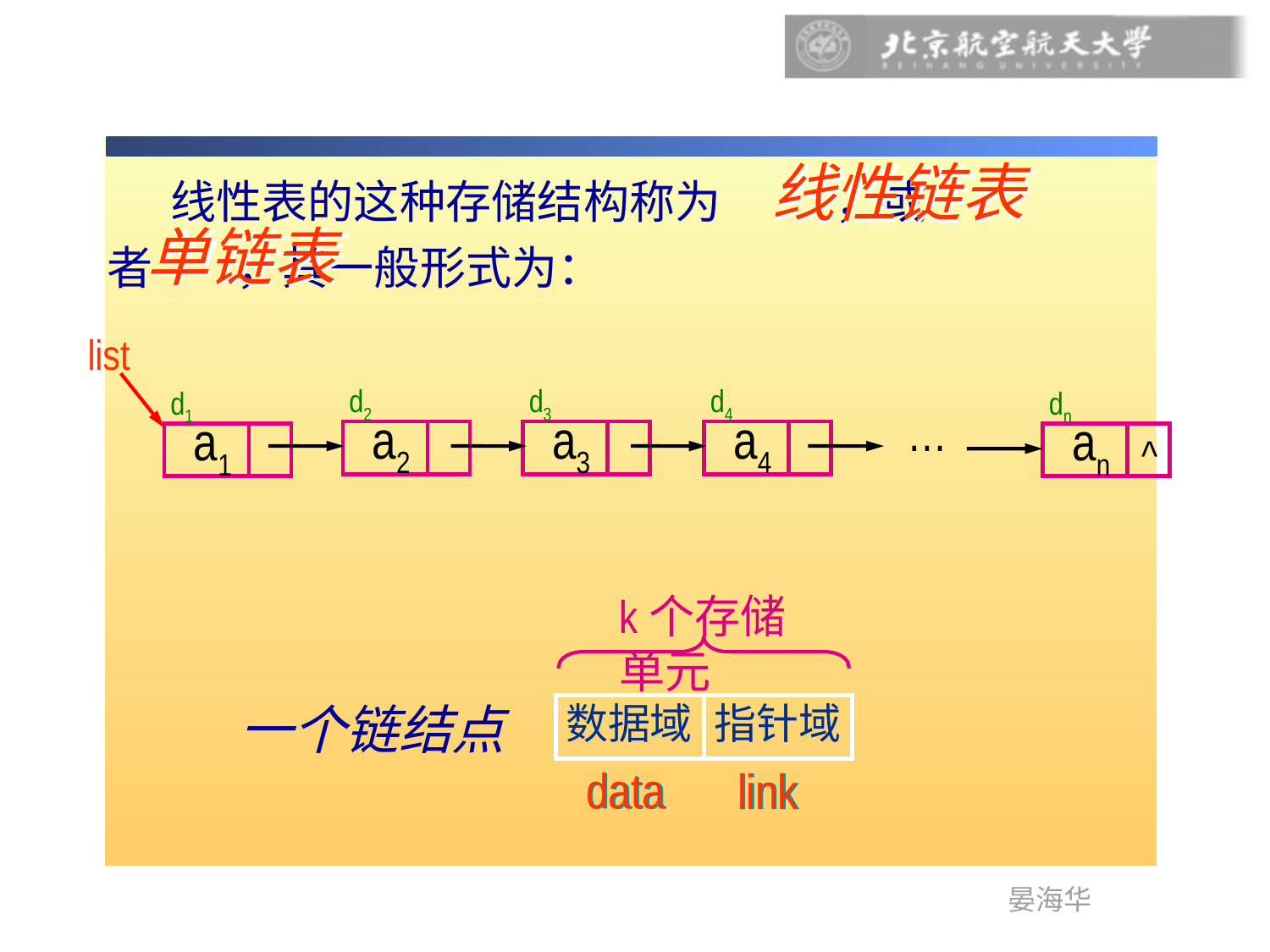

线性链表
     线性表的这种存储结构称为           ，或
者        ，其一般形式为：
单链表
list

d2
a2

d3
a3

d4
a4

d1
a1

dn
an

…

^

k个存储单元
一个链结点

数据域
指针域
data
link